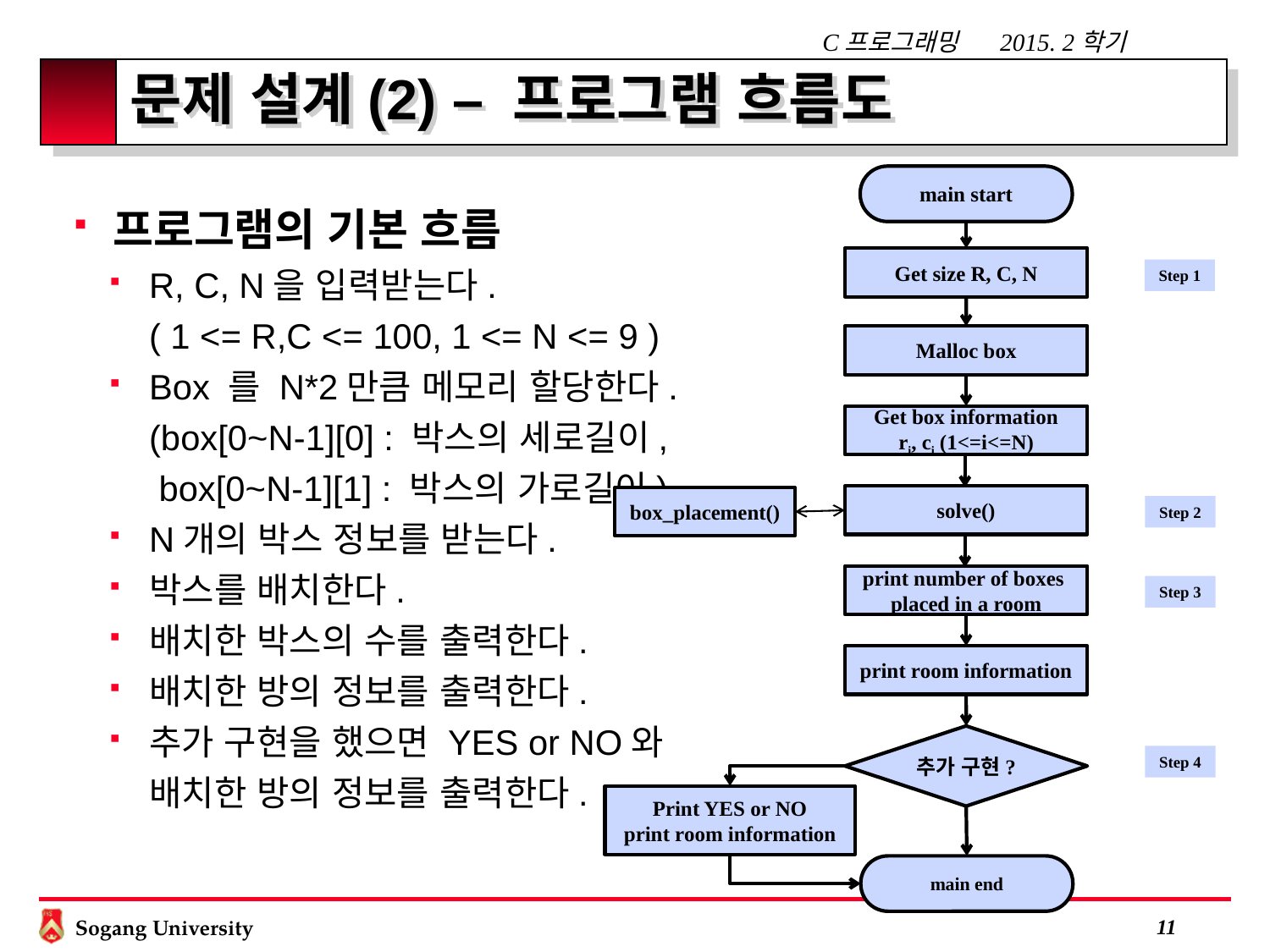

# 문제 설계(2) – 프로그램 흐름도
main start
프로그램의 기본 흐름
R, C, N을 입력받는다.
( 1 <= R,C <= 100, 1 <= N <= 9 )
Box 를 N*2만큼 메모리 할당한다.
(box[0~N-1][0] : 박스의 세로길이,
 box[0~N-1][1] : 박스의 가로길이)
N개의 박스 정보를 받는다.
박스를 배치한다.
배치한 박스의 수를 출력한다.
배치한 방의 정보를 출력한다.
추가 구현을 했으면 YES or NO와
배치한 방의 정보를 출력한다.

Get size R, C, N
Step 1
Malloc box
Get box information
ri, ci (1<=i<=N)
solve()
box_placement()
Step 2
print number of boxes  placed in a room
Step 3
print room information
추가 구현?
Step 4
Print YES or NO
print room information
main end
 11